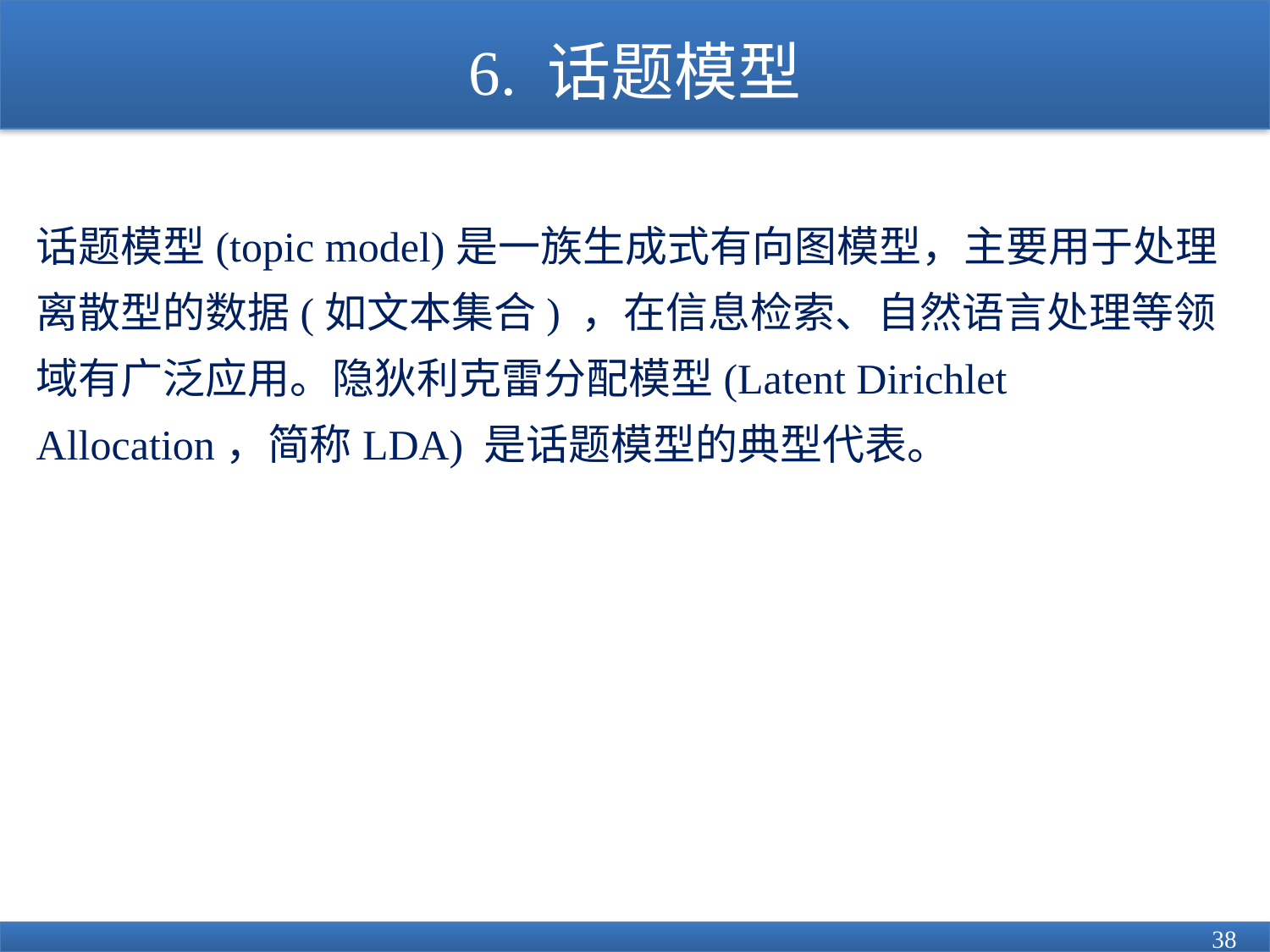

# 6. 话题模型
话题模型(topic model)是一族生成式有向图模型，主要用于处理离散型的数据(如文本集合) ，在信息检索、自然语言处理等领域有广泛应用。隐狄利克雷分配模型(Latent Dirichlet Allocation，简称LDA) 是话题模型的典型代表。

38